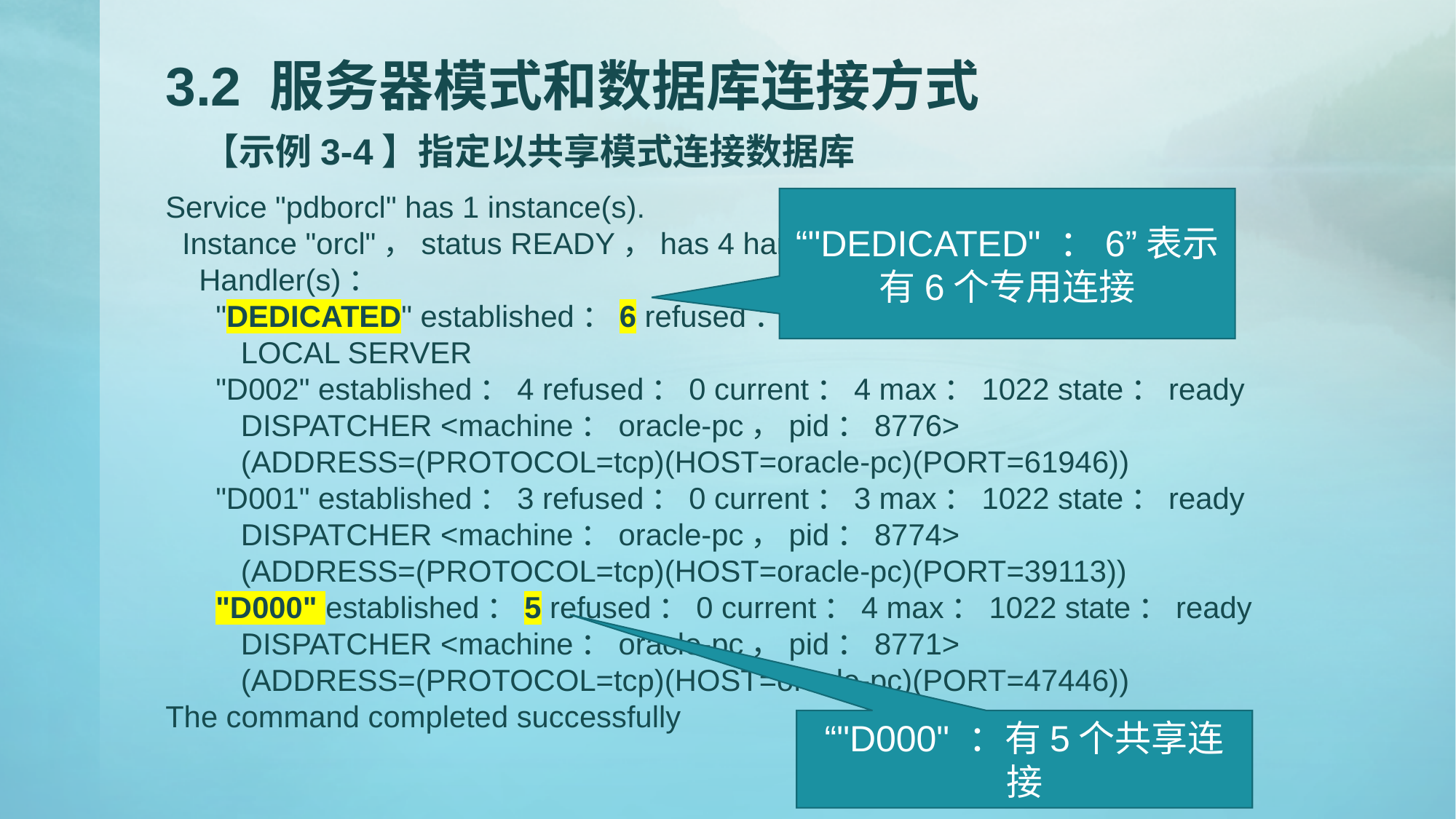

# 3.2 服务器模式和数据库连接方式 【示例3-4】指定以共享模式连接数据库
Service "pdborcl" has 1 instance(s).
  Instance "orcl"，status READY，has 4 handler(s)for this service...
    Handler(s)：
      "DEDICATED" established：6 refused：0 state：ready
         LOCAL SERVER
      "D002" established：4 refused：0 current：4 max：1022 state：ready
         DISPATCHER <machine：oracle-pc，pid：8776>
         (ADDRESS=(PROTOCOL=tcp)(HOST=oracle-pc)(PORT=61946))
      "D001" established：3 refused：0 current：3 max：1022 state：ready
         DISPATCHER <machine：oracle-pc，pid：8774>
         (ADDRESS=(PROTOCOL=tcp)(HOST=oracle-pc)(PORT=39113))
      "D000" established：5 refused：0 current：4 max：1022 state：ready
         DISPATCHER <machine：oracle-pc，pid：8771>
         (ADDRESS=(PROTOCOL=tcp)(HOST=oracle-pc)(PORT=47446))
The command completed successfully
“"DEDICATED" ：6”表示有6个专用连接
“"D000" ：有5个共享连接